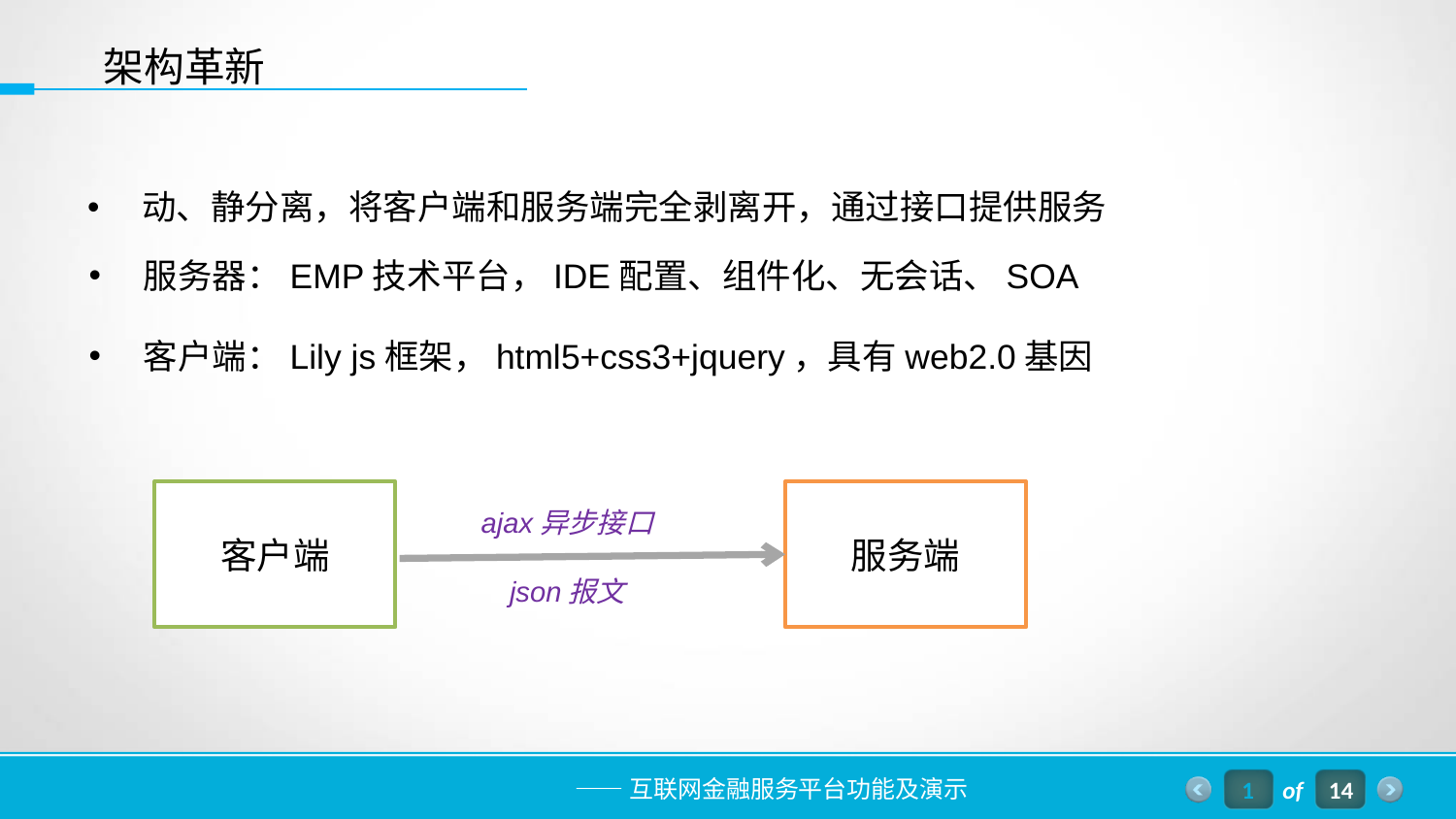

架构革新

动、静分离，将客户端和服务端完全剥离开，通过接口提供服务
服务器：EMP技术平台，IDE配置、组件化、无会话、SOA
客户端：Lily js框架，html5+css3+jquery，具有web2.0基因
客户端
服务端
ajax异步接口
json报文
1